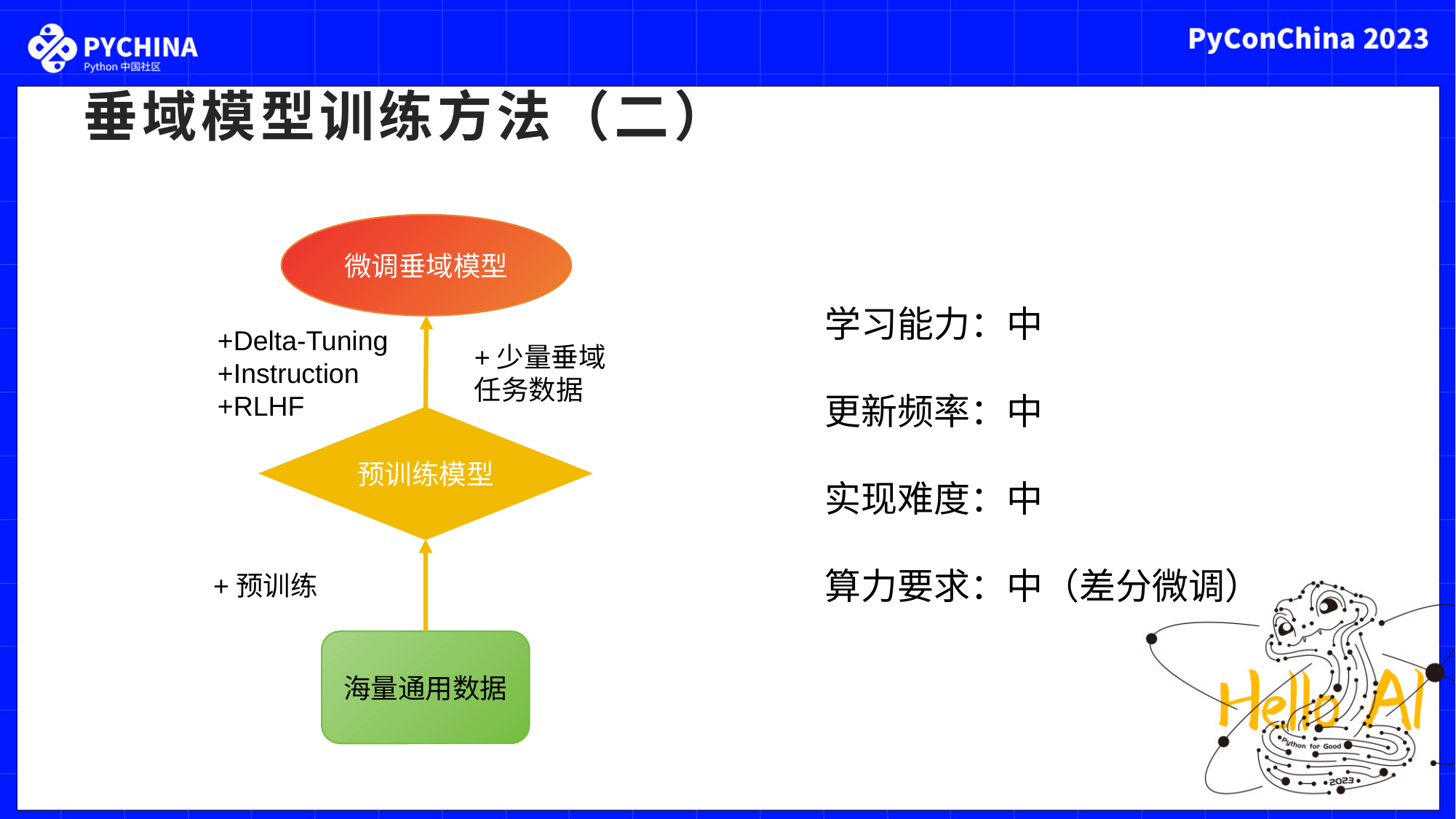

# 垂域模型训练方法（二）
微调垂域模型
学习能力：中
更新频率：中
实现难度：中
算力要求：中（差分微调）
+Delta-Tuning
+Instruction
+RLHF
+少量垂域
任务数据
预训练模型
+预训练
海量通用数据